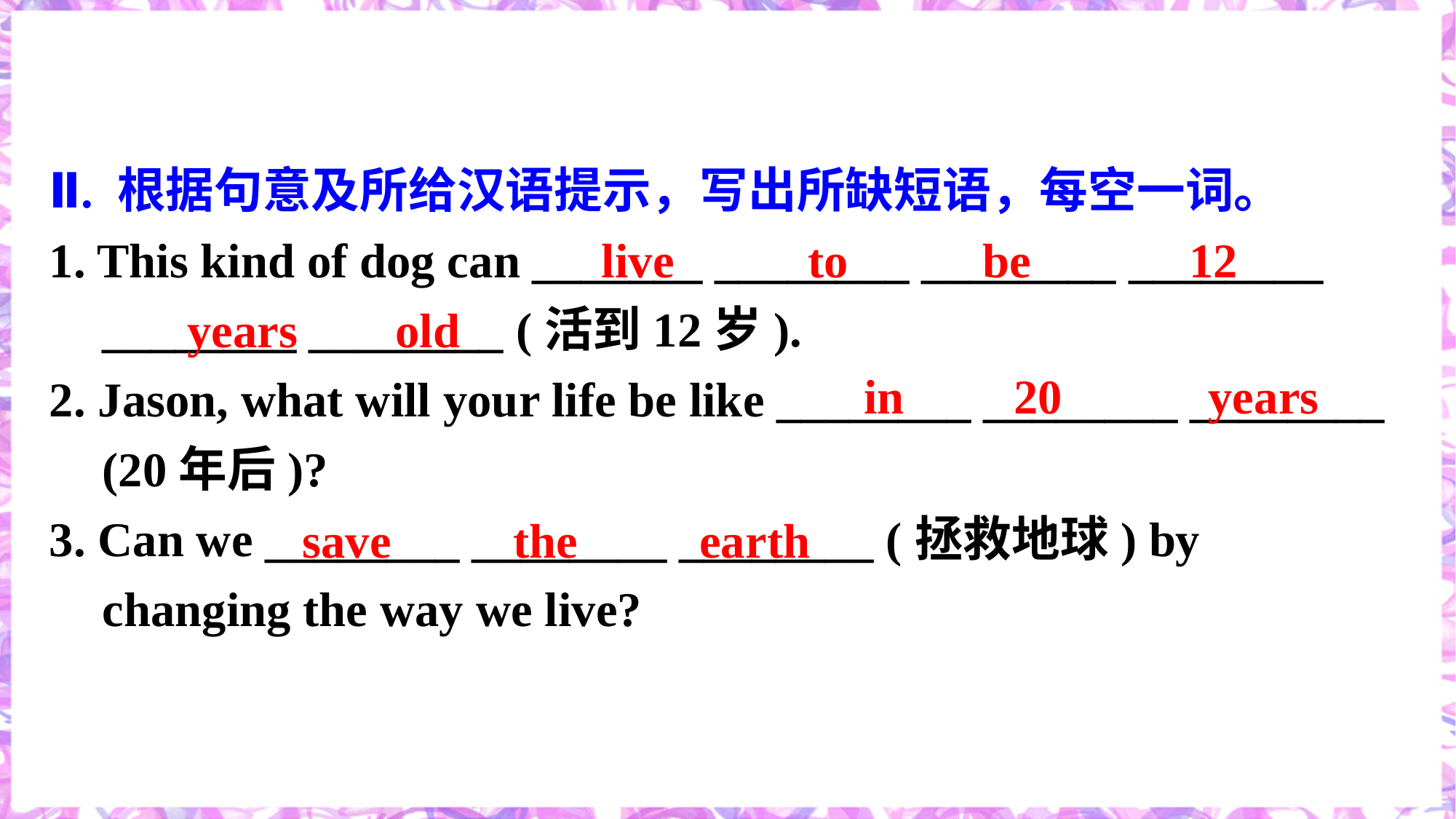

Ⅱ. 根据句意及所给汉语提示，写出所缺短语，每空一词。
1. This kind of dog can _______ ________ ________ ________ ________ ________ (活到12岁).
2. Jason, what will your life be like ________ ________ ________ (20年后)?
3. Can we ________ ________ ________ (拯救地球) by changing the way we live?
                                       live           to           be             12           years        old
in         20            years
save          the          earth